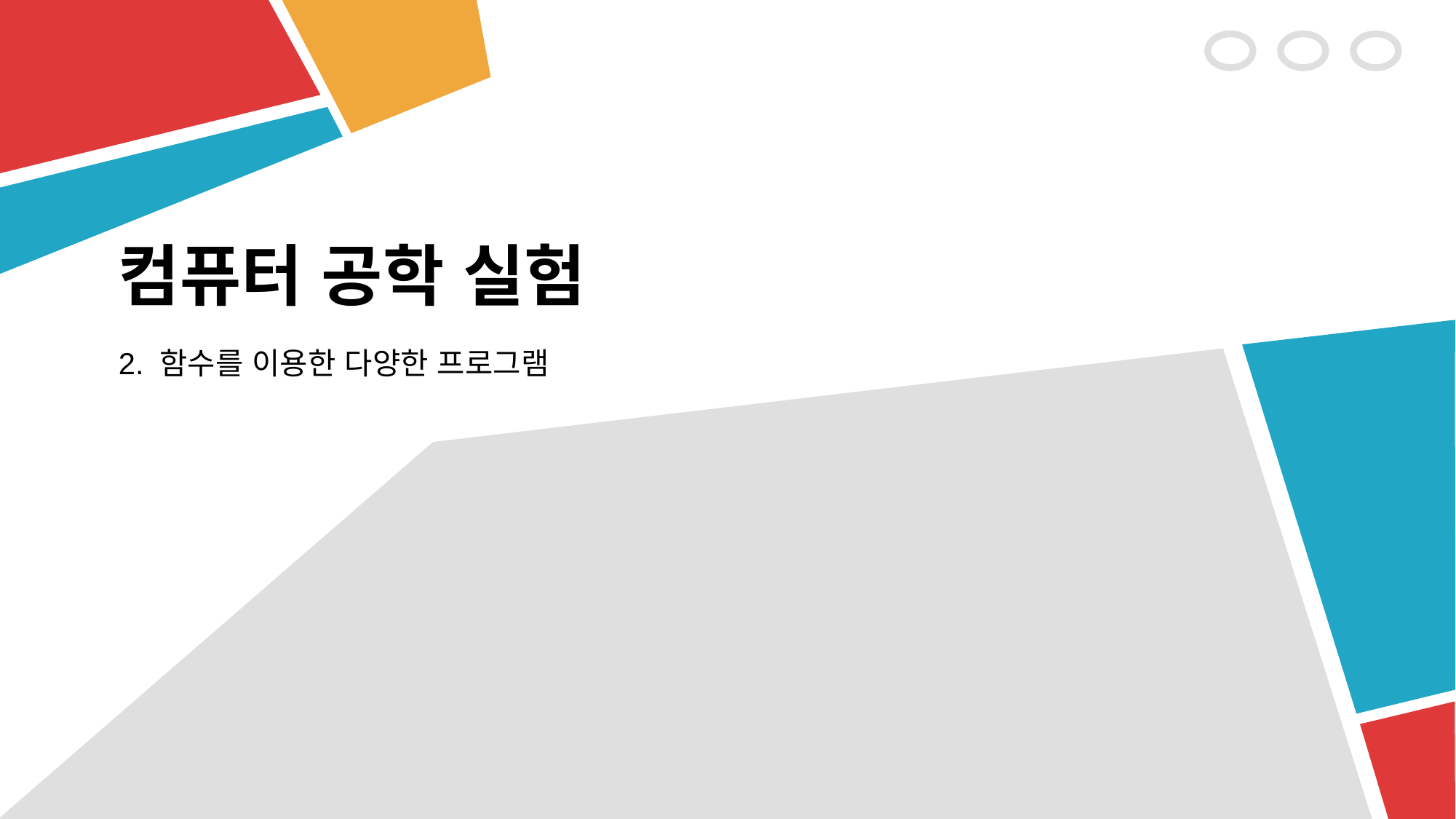

# 컴퓨터 공학 실험
2. 함수를 이용한 다양한 프로그램